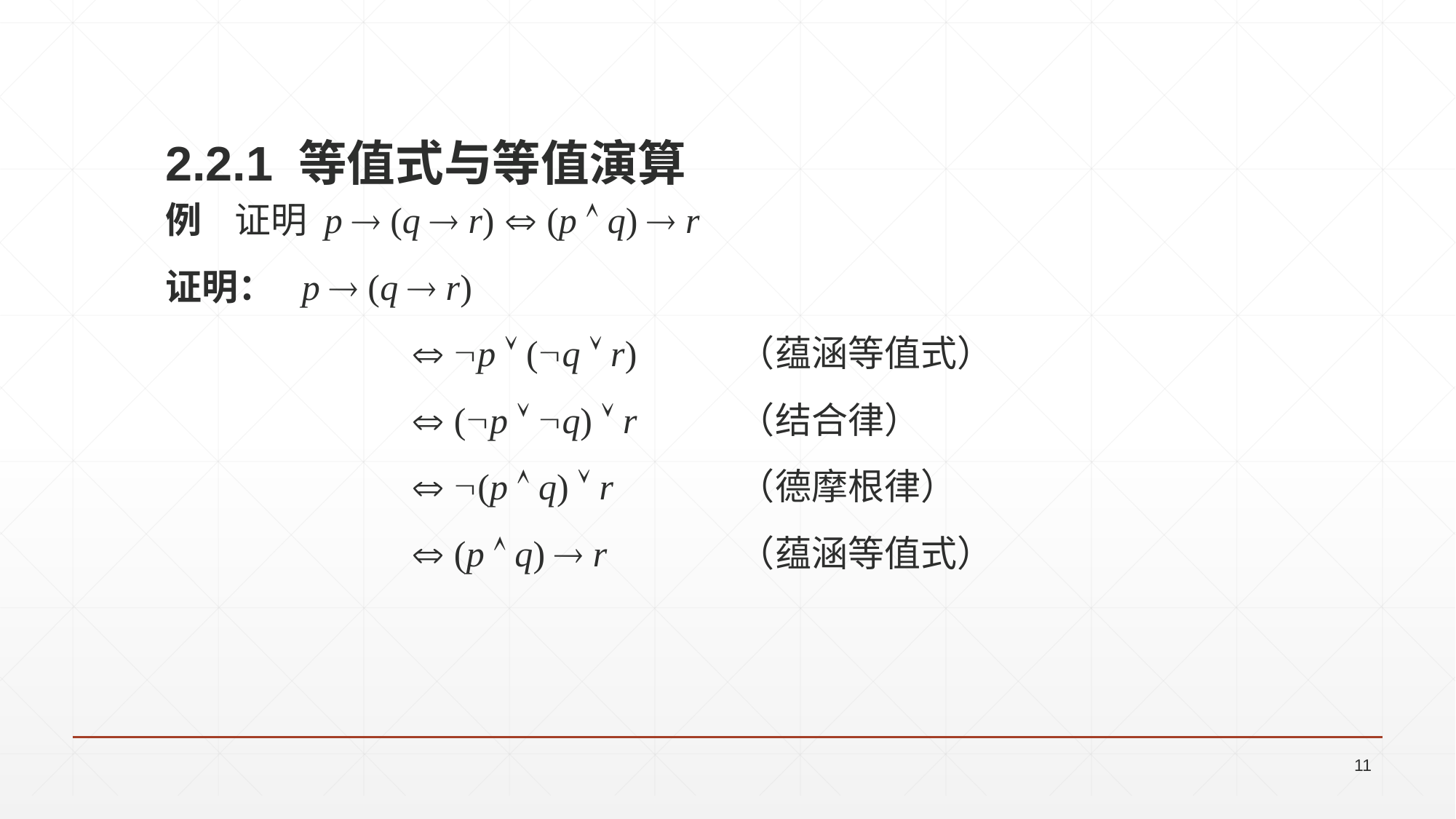

2.2.1 等值式与等值演算
例    证明 p → (q → r) ⇔ (p ∧ q) → r
证明：	p → (q → r)
     		⇔ ¬p ∨ (¬q ∨ r)     	（蕴涵等值式）
    		⇔ (¬p ∨ ¬q) ∨ r     	（结合律）
    		⇔ ¬(p ∧ q) ∨ r        	（德摩根律）
     		⇔ (p ∧ q) → r        	（蕴涵等值式）
11